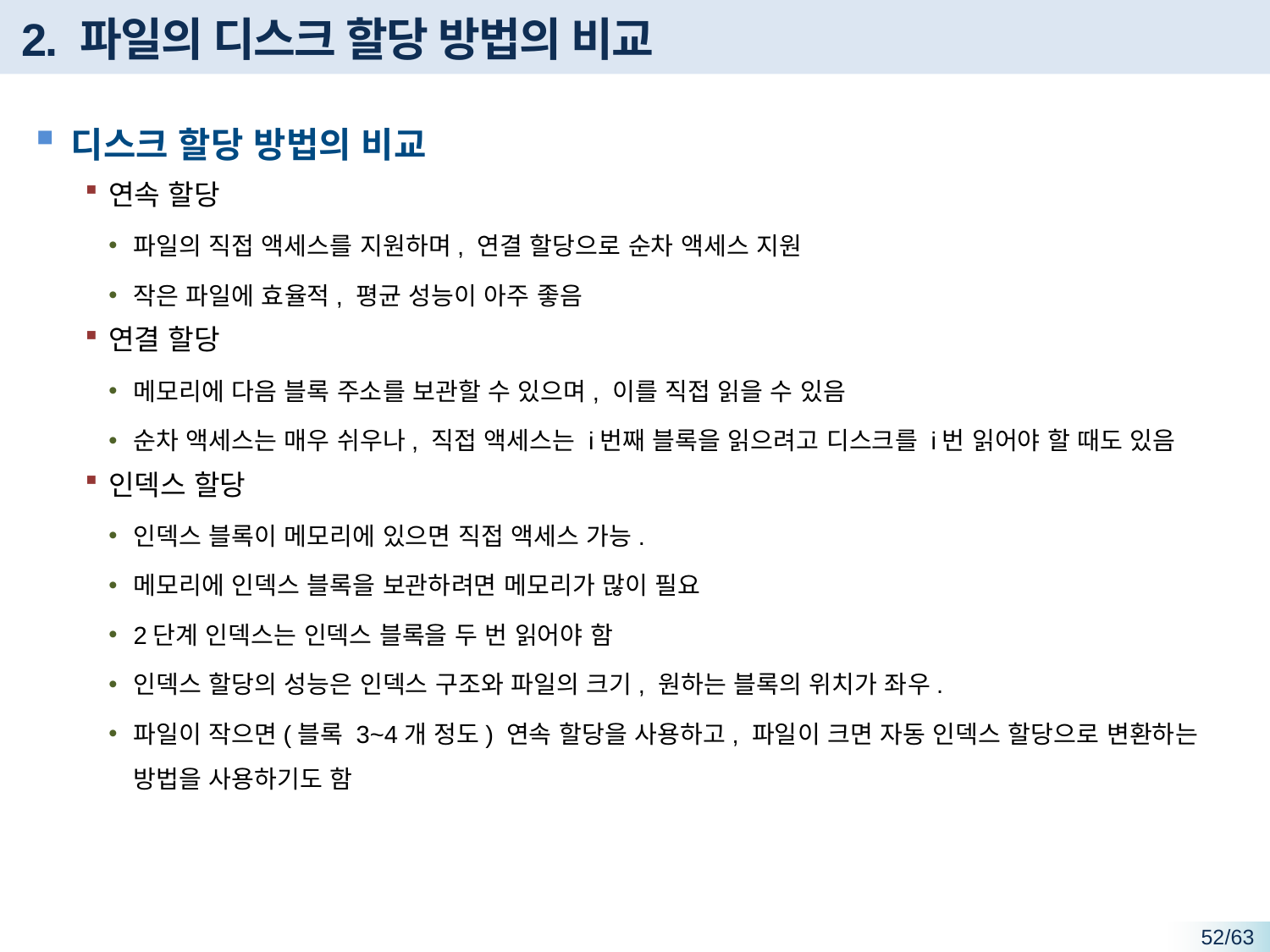

# 2. 파일의 디스크 할당 방법의 비교
디스크 할당 방법의 비교
연속 할당
파일의 직접 액세스를 지원하며, 연결 할당으로 순차 액세스 지원
작은 파일에 효율적, 평균 성능이 아주 좋음
연결 할당
메모리에 다음 블록 주소를 보관할 수 있으며, 이를 직접 읽을 수 있음
순차 액세스는 매우 쉬우나, 직접 액세스는 i번째 블록을 읽으려고 디스크를 i번 읽어야 할 때도 있음
인덱스 할당
인덱스 블록이 메모리에 있으면 직접 액세스 가능.
메모리에 인덱스 블록을 보관하려면 메모리가 많이 필요
2단계 인덱스는 인덱스 블록을 두 번 읽어야 함
인덱스 할당의 성능은 인덱스 구조와 파일의 크기, 원하는 블록의 위치가 좌우.
파일이 작으면(블록 3~4개 정도) 연속 할당을 사용하고, 파일이 크면 자동 인덱스 할당으로 변환하는 방법을 사용하기도 함